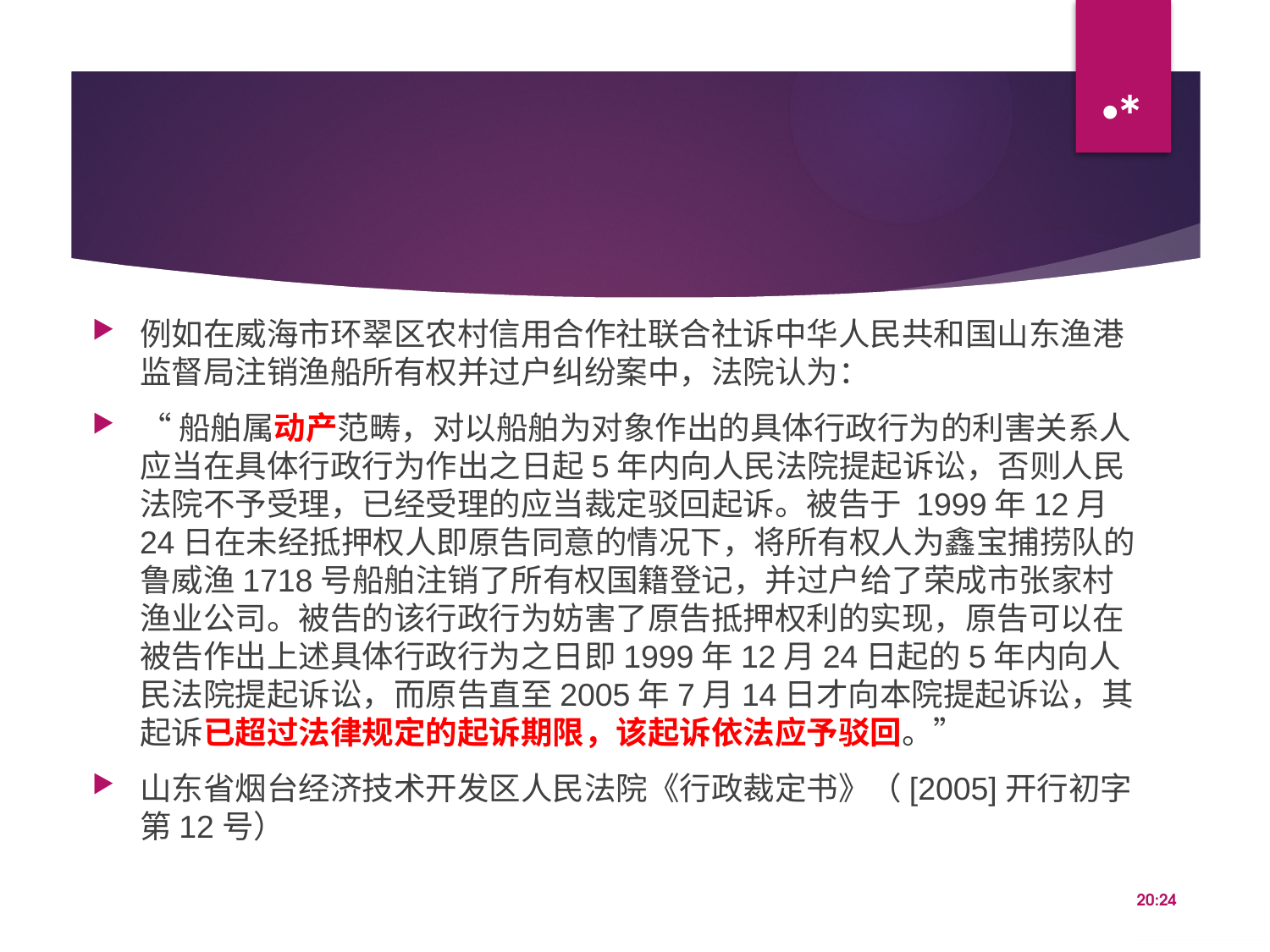

*
#
例如在威海市环翠区农村信用合作社联合社诉中华人民共和国山东渔港监督局注销渔船所有权并过户纠纷案中，法院认为：
“船舶属动产范畴，对以船舶为对象作出的具体行政行为的利害关系人应当在具体行政行为作出之日起5年内向人民法院提起诉讼，否则人民法院不予受理，已经受理的应当裁定驳回起诉。被告于 1999年12月24日在未经抵押权人即原告同意的情况下，将所有权人为鑫宝捕捞队的鲁威渔1718号船舶注销了所有权国籍登记，并过户给了荣成市张家村渔业公司。被告的该行政行为妨害了原告抵押权利的实现，原告可以在被告作出上述具体行政行为之日即1999年12月24日起的5年内向人民法院提起诉讼，而原告直至2005年7月14日才向本院提起诉讼，其起诉已超过法律规定的起诉期限，该起诉依法应予驳回。”
山东省烟台经济技术开发区人民法院《行政裁定书》（[2005]开行初字第12号）

20:24